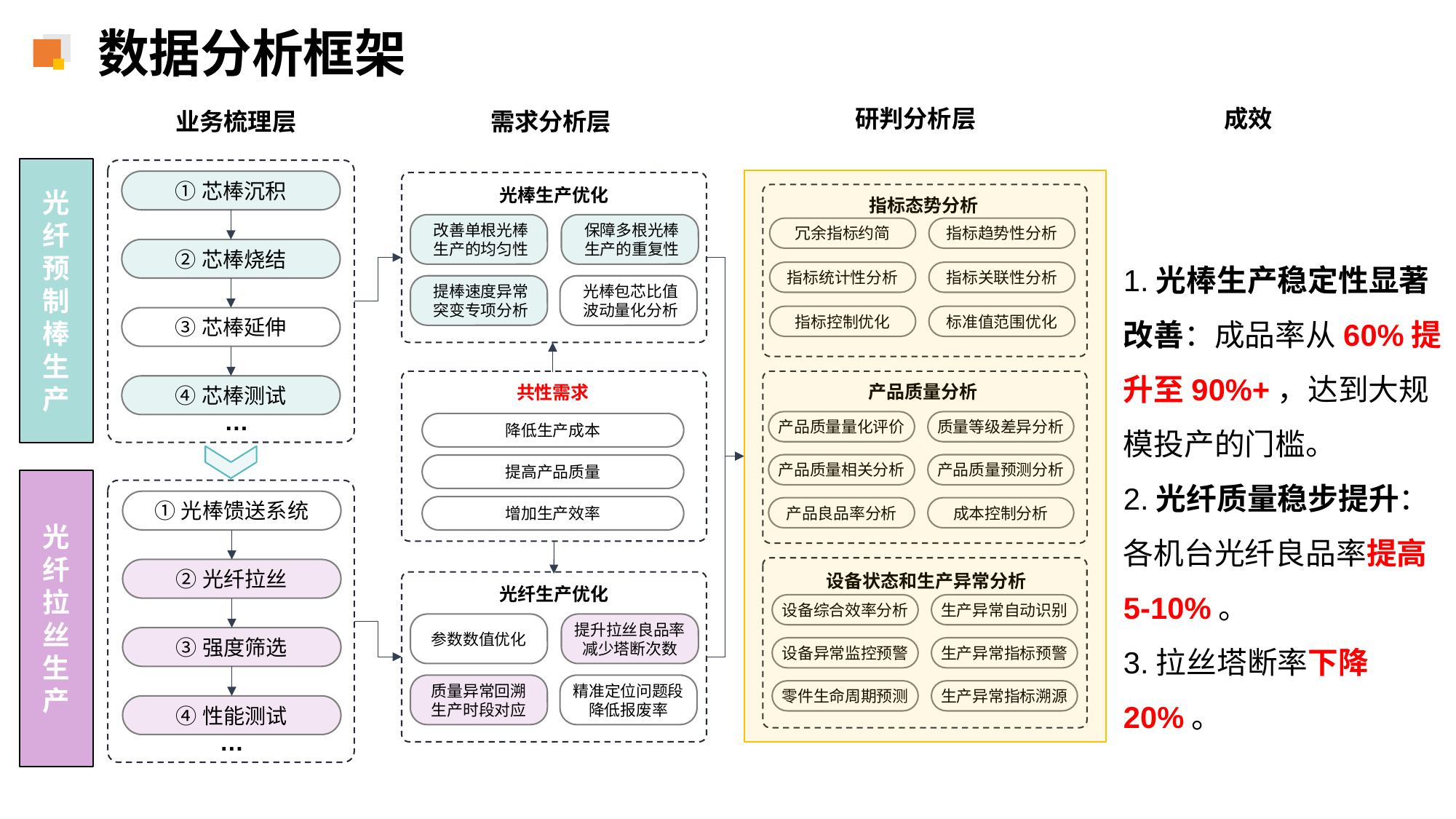

# 数据分析框架
研判分析层
成效
业务梳理层
需求分析层
光纤预制棒生产

①芯棒沉积

光棒生产优化

指标态势分析
冗余指标约简
指标趋势性分析
指标统计性分析
指标关联性分析
指标控制优化
标准值范围优化

产品质量分析
产品质量量化评价
质量等级差异分析
产品质量相关分析
产品质量预测分析
产品良品率分析
成本控制分析

设备状态和生产异常分析
设备综合效率分析
生产异常自动识别
设备异常监控预警
生产异常指标预警
零件生命周期预测
生产异常指标溯源
改善单根光棒生产的均匀性
保障多根光棒生产的重复性
1.光棒生产稳定性显著改善：成品率从60%提升至90%+，达到大规模投产的门槛。
2.光纤质量稳步提升：各机台光纤良品率提高5-10%。
3.拉丝塔断率下降20%。
②芯棒烧结
提棒速度异常突变专项分析
光棒包芯比值波动量化分析
③芯棒延伸

共性需求
④芯棒测试
…
降低生产成本
提高产品质量
增加生产效率

光纤拉丝生产

①光棒馈送系统
②光纤拉丝
③强度筛选
④性能测试
…

光纤生产优化
参数数值优化
提升拉丝良品率
减少塔断次数
质量异常回溯
生产时段对应
精准定位问题段降低报废率